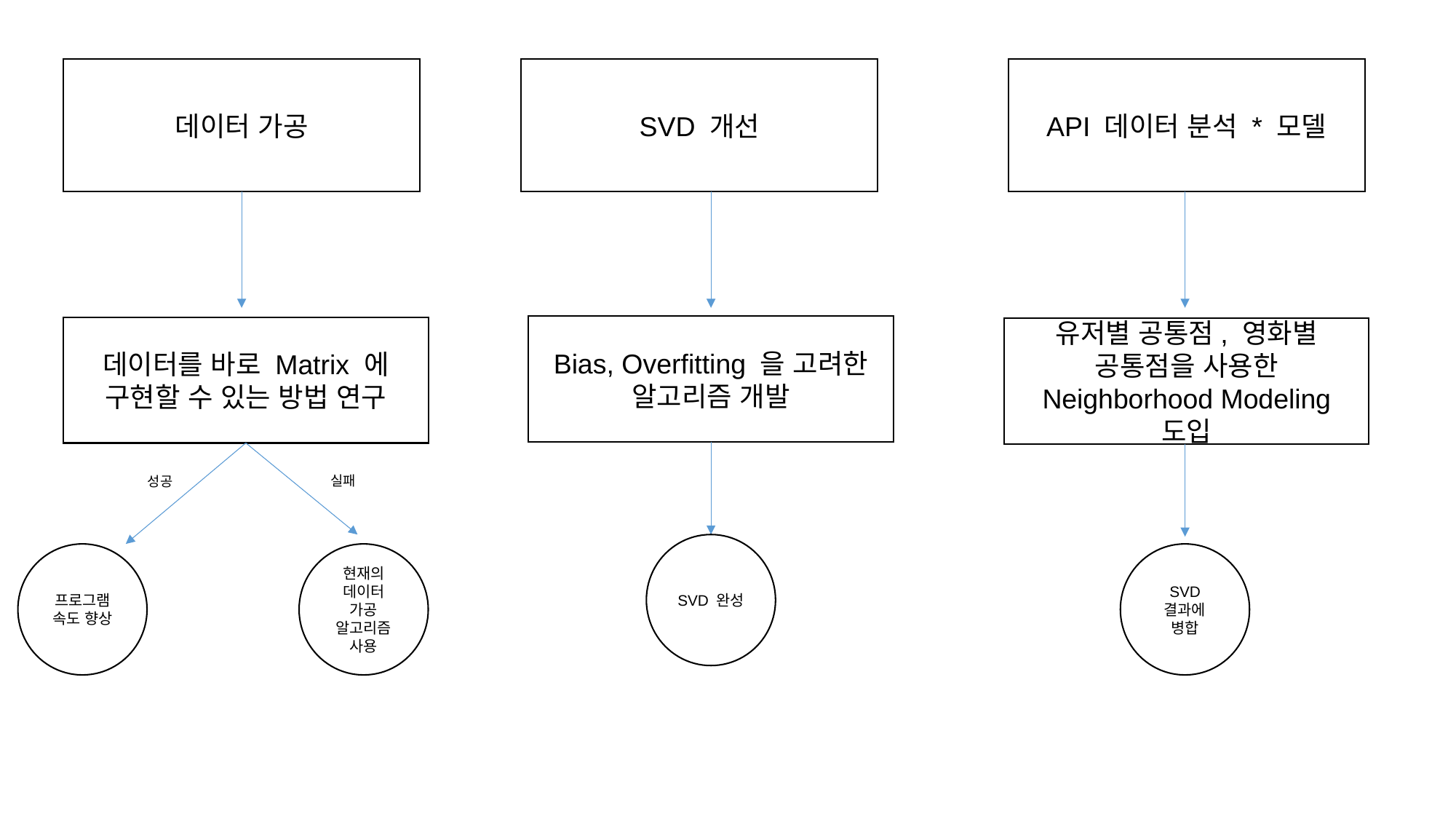

데이터 가공
SVD 개선
API 데이터 분석 * 모델
Bias, Overfitting 을 고려한 알고리즘 개발
데이터를 바로 Matrix 에 구현할 수 있는 방법 연구
유저별 공통점, 영화별 공통점을 사용한 Neighborhood Modeling 도입
실패
성공
SVD 완성
프로그램 속도 향상
현재의 데이터 가공 알고리즘 사용
SVD 결과에 병합